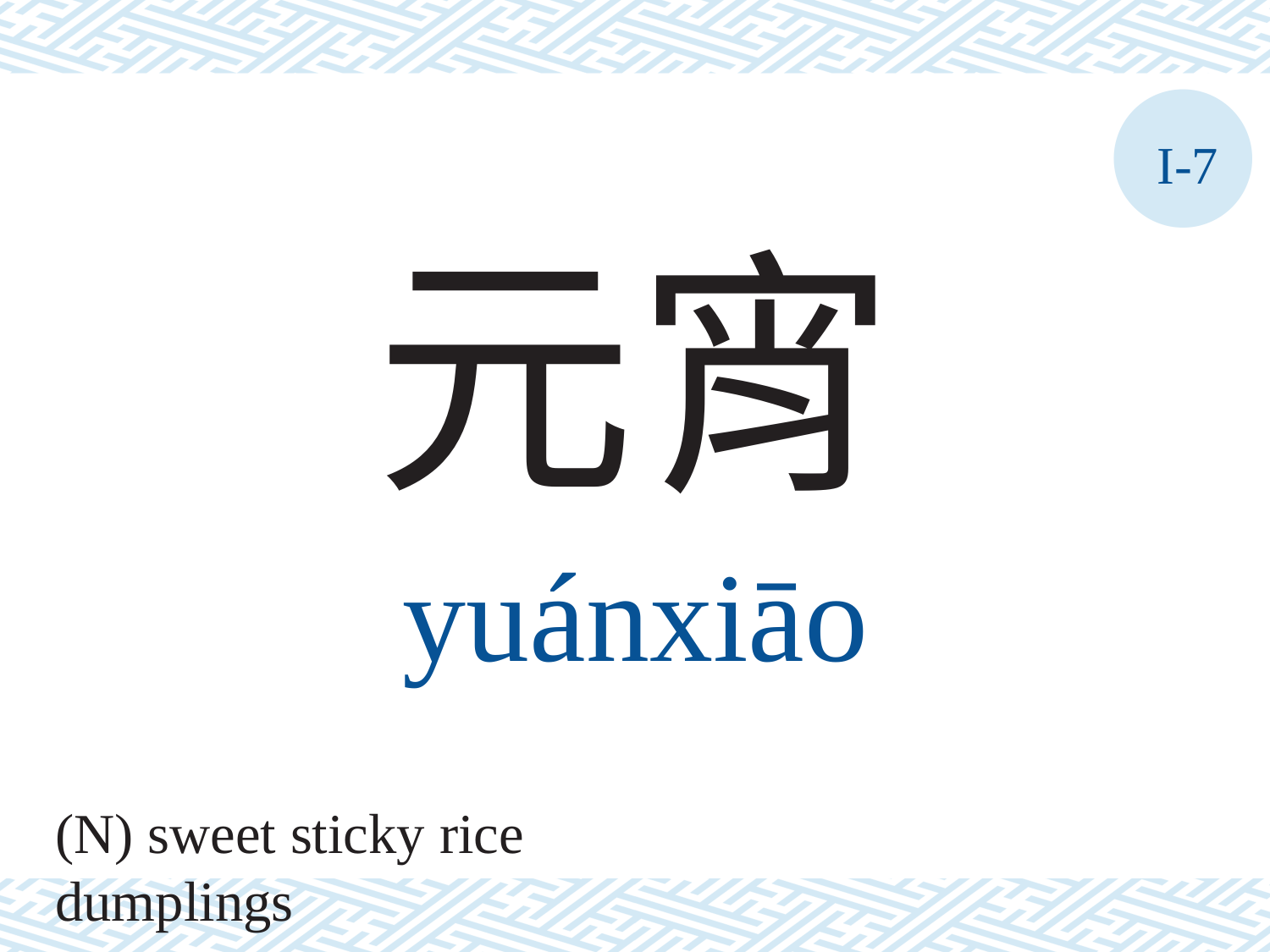

I-7
元宵
yuánxiāo
(N) sweet sticky rice dumplings